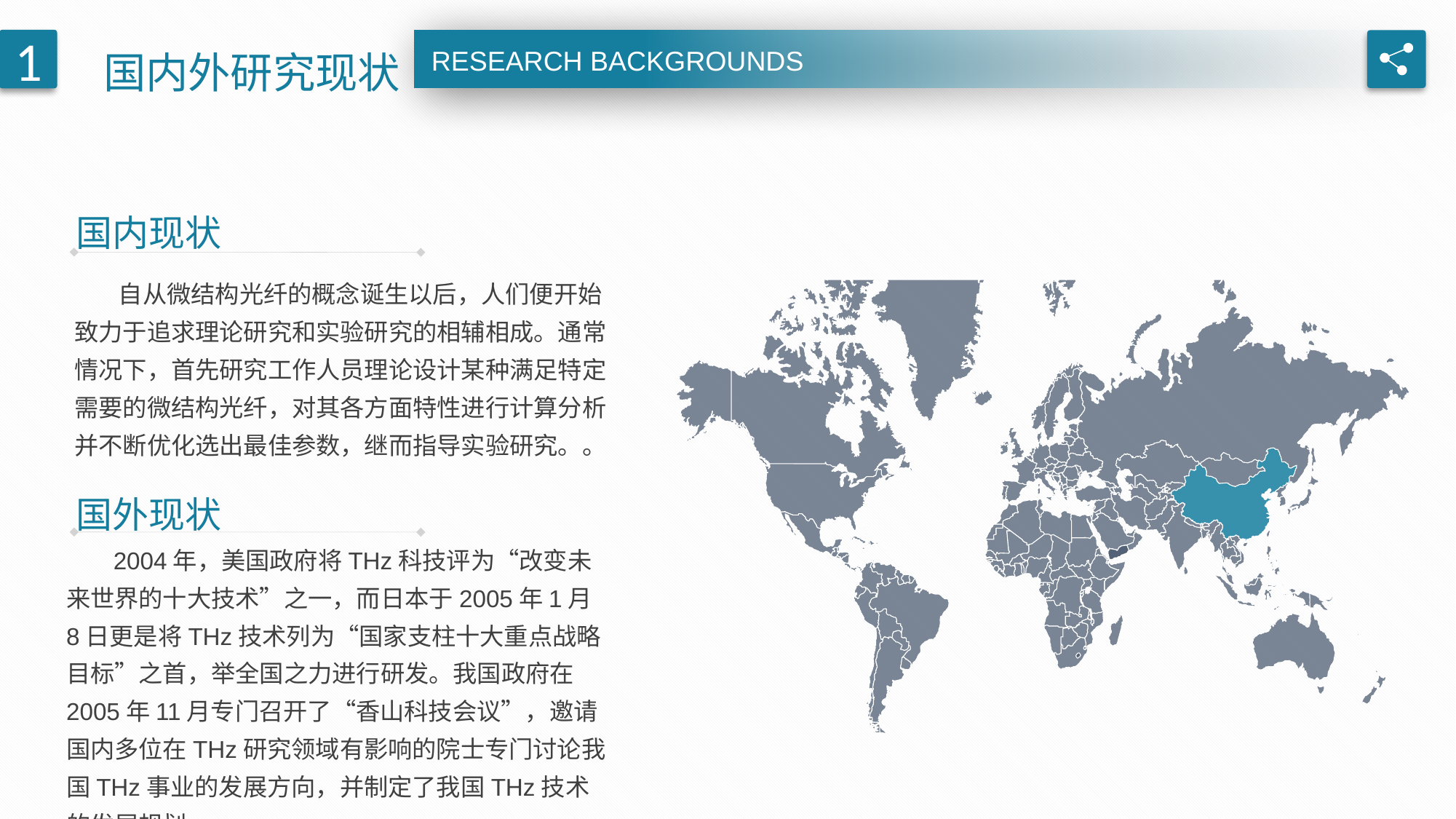

国内外研究现状
1

RESEARCH BACKGROUNDS

国内现状

       自从微结构光纤的概念诞生以后，人们便开始致力于追求理论研究和实验研究的相辅相成。通常情况下，首先研究工作人员理论设计某种满足特定需要的微结构光纤，对其各方面特性进行计算分析并不断优化选出最佳参数，继而指导实验研究。。

国外现状

       2004年，美国政府将THz科技评为“改变未来世界的十大技术”之一，而日本于2005年1月8日更是将THz技术列为“国家支柱十大重点战略目标”之首，举全国之力进行研发。我国政府在2005年11月专门召开了“香山科技会议”，邀请国内多位在THz研究领域有影响的院士专门讨论我国THz事业的发展方向，并制定了我国THz技术的发展规划。